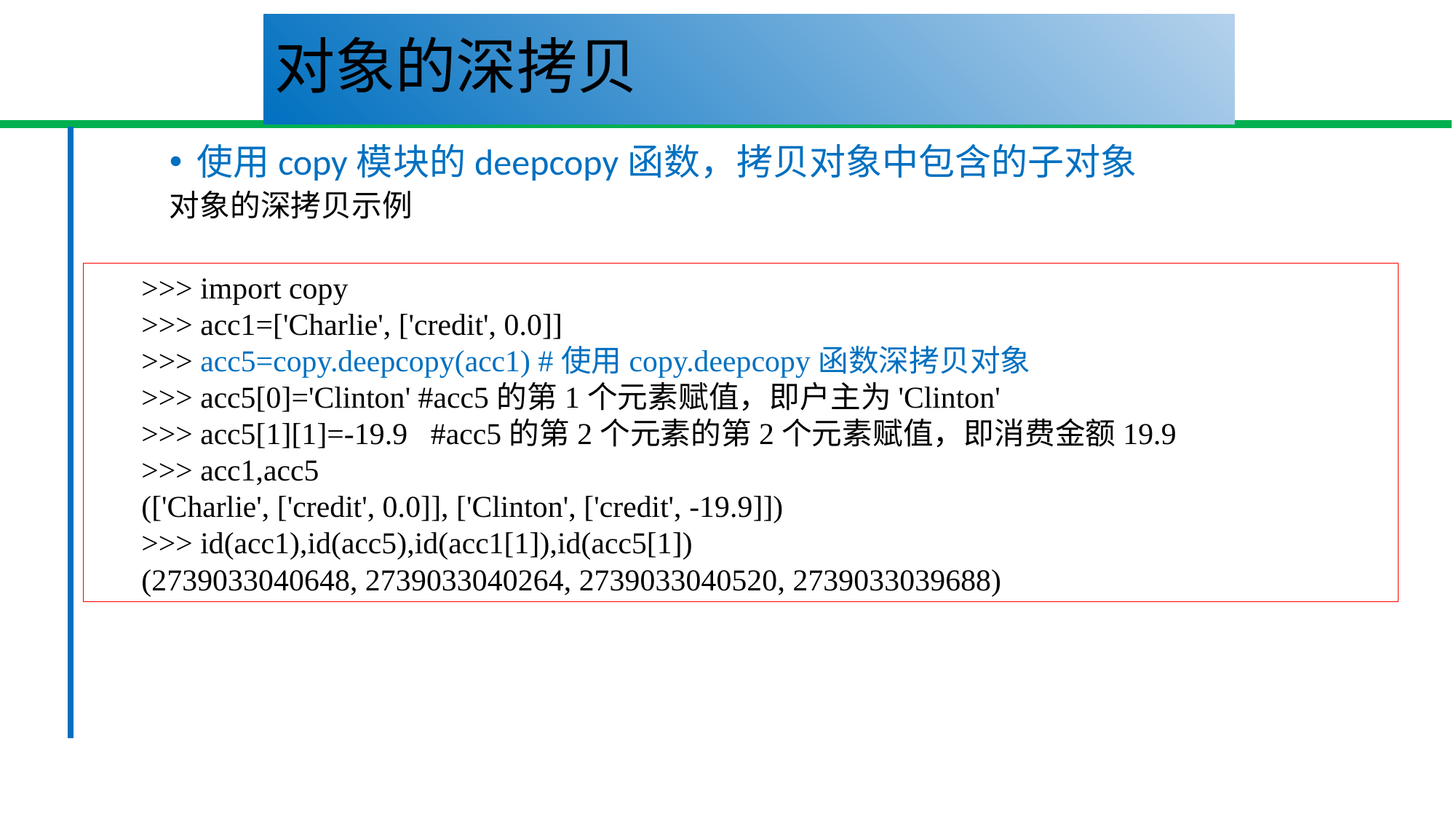

# 对象的深拷贝
使用copy模块的deepcopy函数，拷贝对象中包含的子对象
对象的深拷贝示例
>>> import copy
>>> acc1=['Charlie', ['credit', 0.0]]
>>> acc5=copy.deepcopy(acc1) #使用copy.deepcopy函数深拷贝对象
>>> acc5[0]='Clinton' #acc5的第1个元素赋值，即户主为'Clinton'
>>> acc5[1][1]=-19.9   #acc5的第2个元素的第2个元素赋值，即消费金额19.9
>>> acc1,acc5
(['Charlie', ['credit', 0.0]], ['Clinton', ['credit', -19.9]])
>>> id(acc1),id(acc5),id(acc1[1]),id(acc5[1])
(2739033040648, 2739033040264, 2739033040520, 2739033039688)